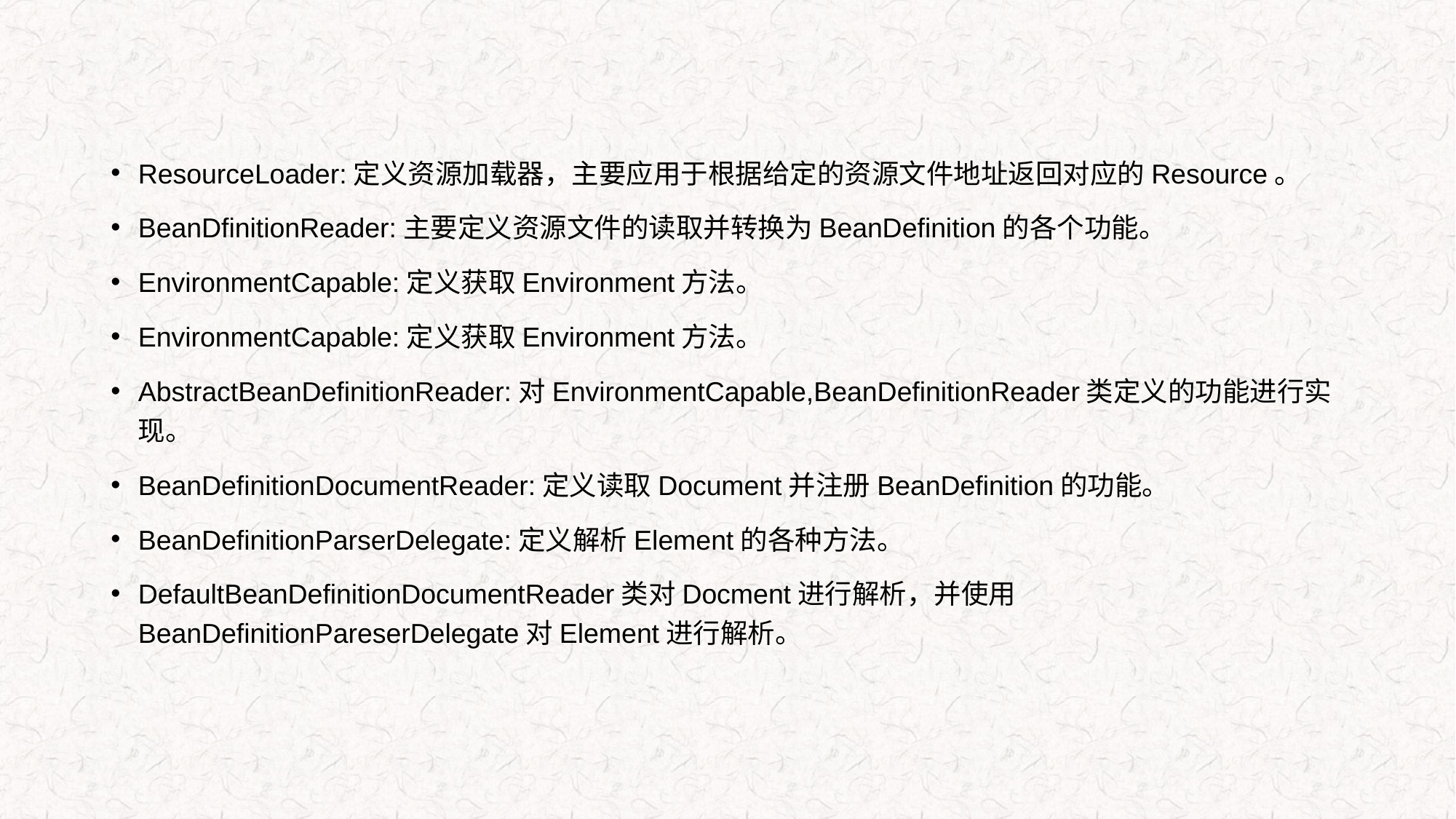

ResourceLoader:定义资源加载器，主要应用于根据给定的资源文件地址返回对应的Resource。
BeanDfinitionReader:主要定义资源文件的读取并转换为BeanDefinition的各个功能。
EnvironmentCapable:定义获取Environment方法。
EnvironmentCapable:定义获取Environment方法。
AbstractBeanDefinitionReader:对EnvironmentCapable,BeanDefinitionReader类定义的功能进行实现。
BeanDefinitionDocumentReader:定义读取Document并注册BeanDefinition的功能。
BeanDefinitionParserDelegate:定义解析Element的各种方法。
DefaultBeanDefinitionDocumentReader类对Docment进行解析，并使用BeanDefinitionPareserDelegate对Element进行解析。